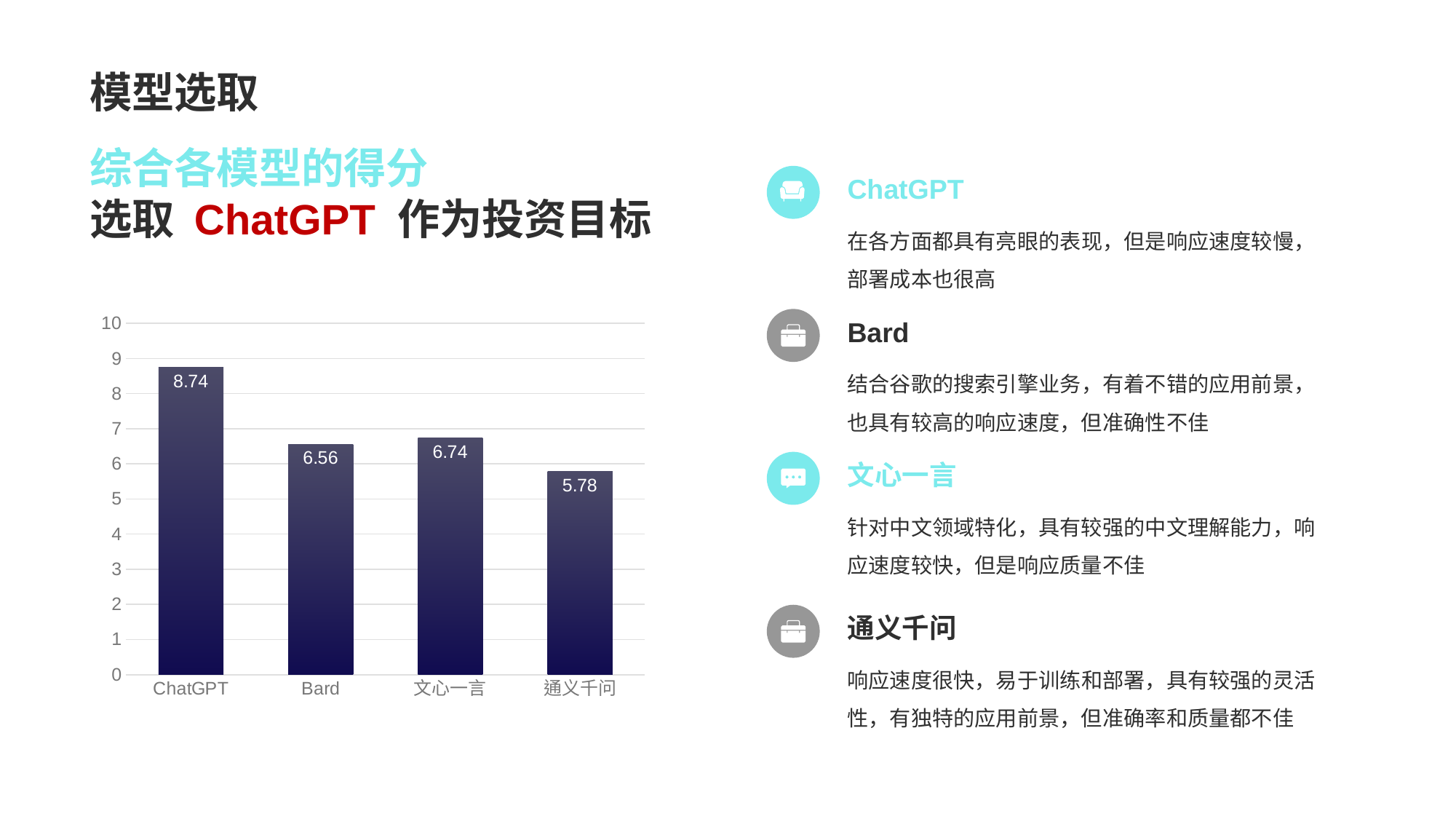

# 模型选取
综合各模型的得分
选取 ChatGPT 作为投资目标
ChatGPT
在各方面都具有亮眼的表现，但是响应速度较慢，部署成本也很高

### Chart

| Category | 得分 |
|---|---|
| ChatGPT | 8.74 |
| Bard | 6.56 |
| 文心一言 | 6.74 |
| 通义千问 | 5.78 |
Bard
结合谷歌的搜索引擎业务，有着不错的应用前景，也具有较高的响应速度，但准确性不佳

文心一言
针对中文领域特化，具有较强的中文理解能力，响应速度较快，但是响应质量不佳

通义千问
响应速度很快，易于训练和部署，具有较强的灵活性，有独特的应用前景，但准确率和质量都不佳